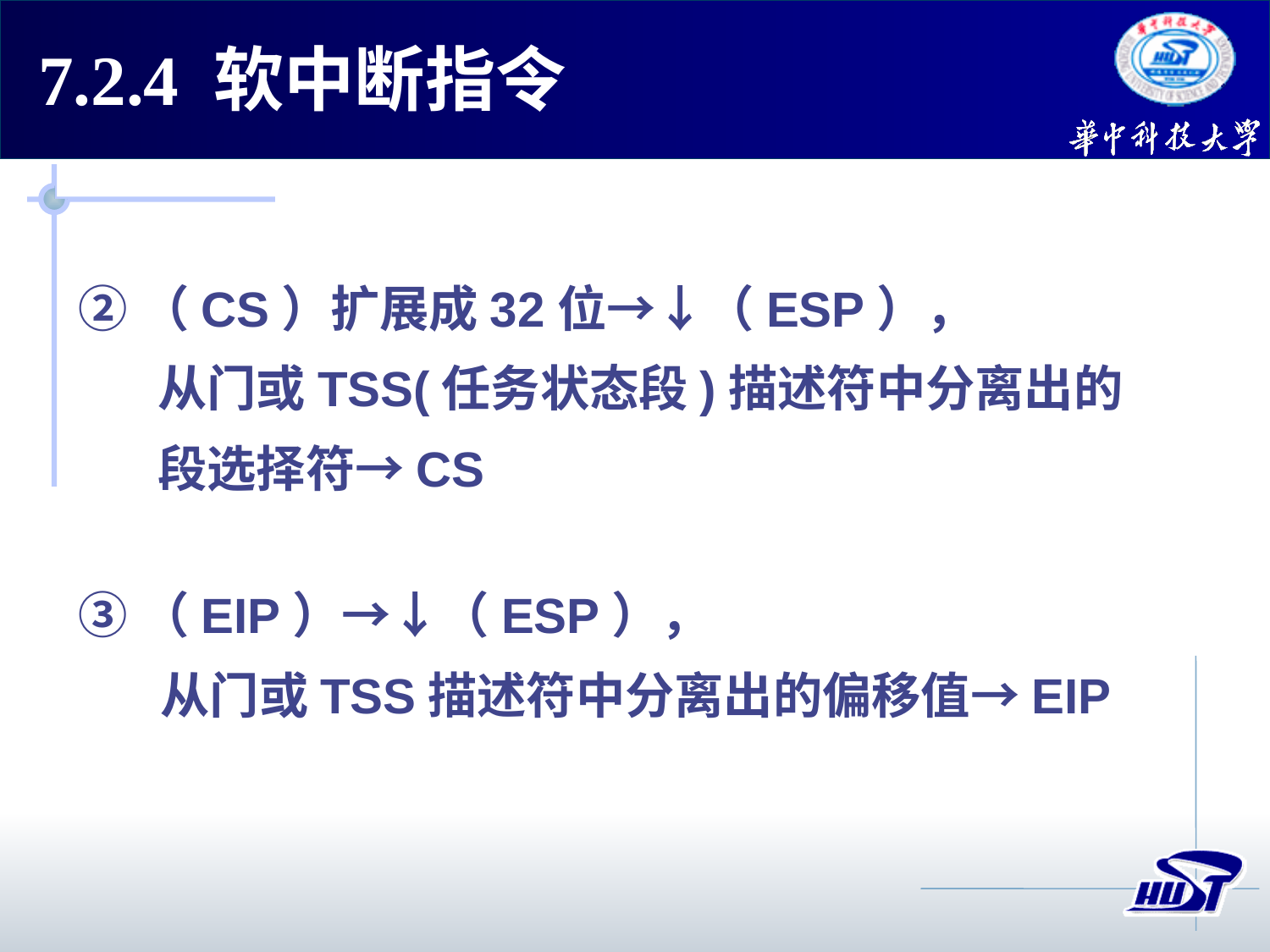

7.2.4 软中断指令
②（CS）扩展成32位→↓（ESP），
      从门或TSS(任务状态段)描述符中分离出的
      段选择符→CS
③（EIP）→↓（ESP），
	  从门或TSS描述符中分离出的偏移值→EIP